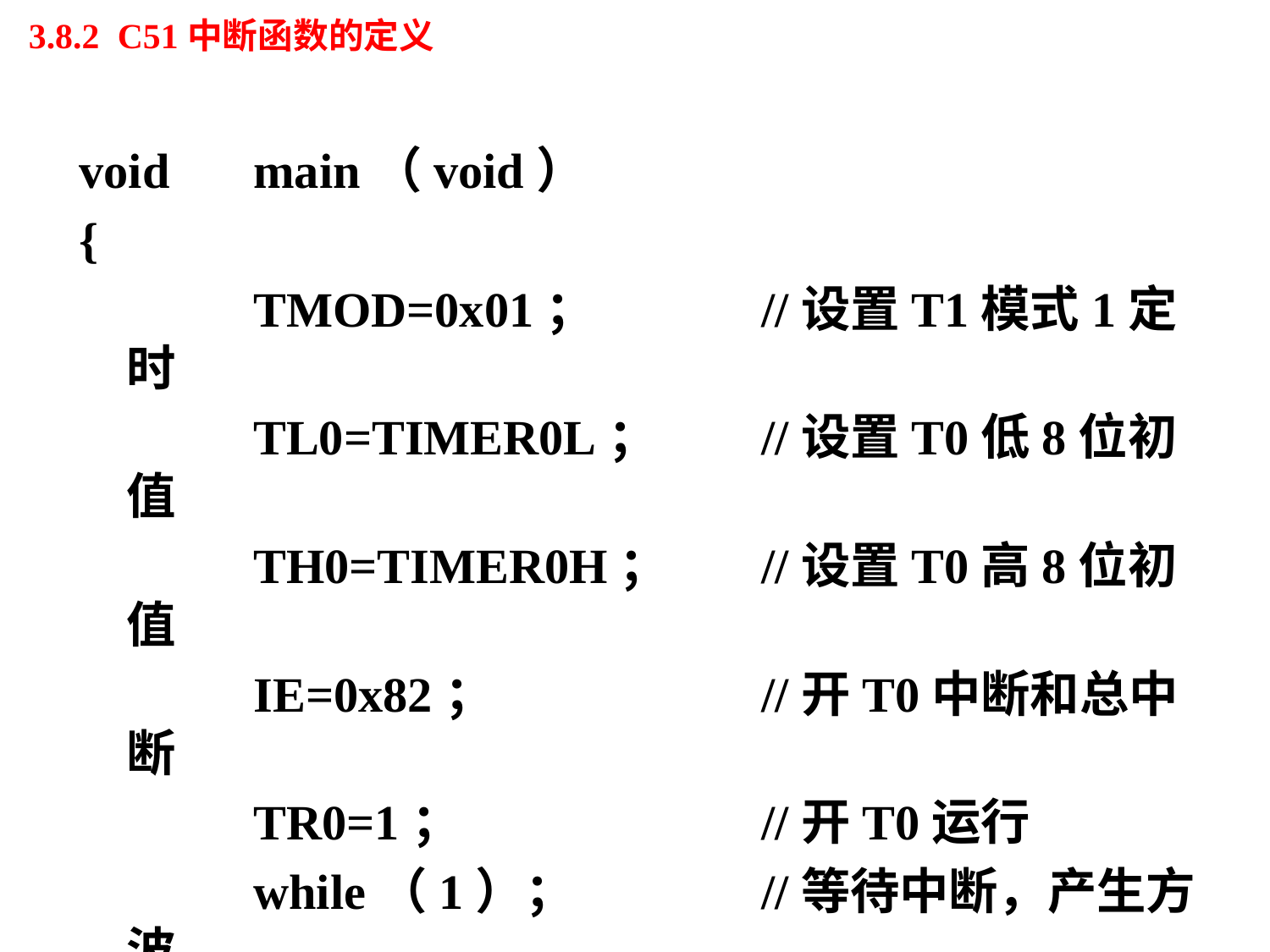

# 3.8.2  C51中断函数的定义
void	main（void）
{
		TMOD=0x01；		//设置T1模式1定时
		TL0=TIMER0L；	//设置T0低8位初值
		TH0=TIMER0H；	//设置T0高8位初值
		IE=0x82；			//开T0中断和总中断
		TR0=1；			//开T0运行
		while（1）；		//等待中断，产生方波
}